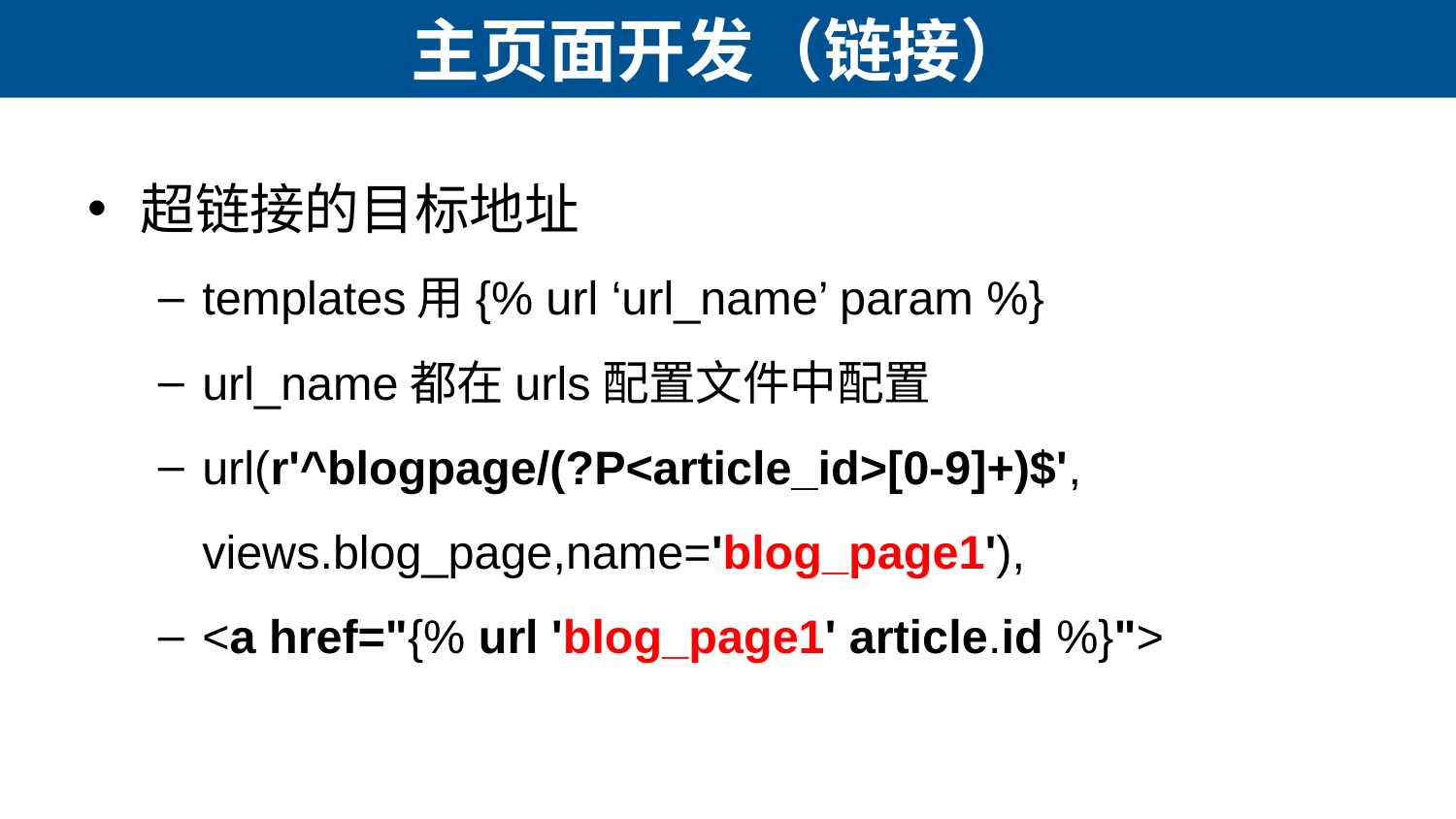

# 主页面开发（链接）
超链接的目标地址
templates用{% url ‘url_name’ param %}
url_name都在urls配置文件中配置
url(r'^blogpage/(?P<article_id>[0-9]+)$', views.blog_page,name='blog_page1'),
<a href="{% url 'blog_page1' article.id %}">